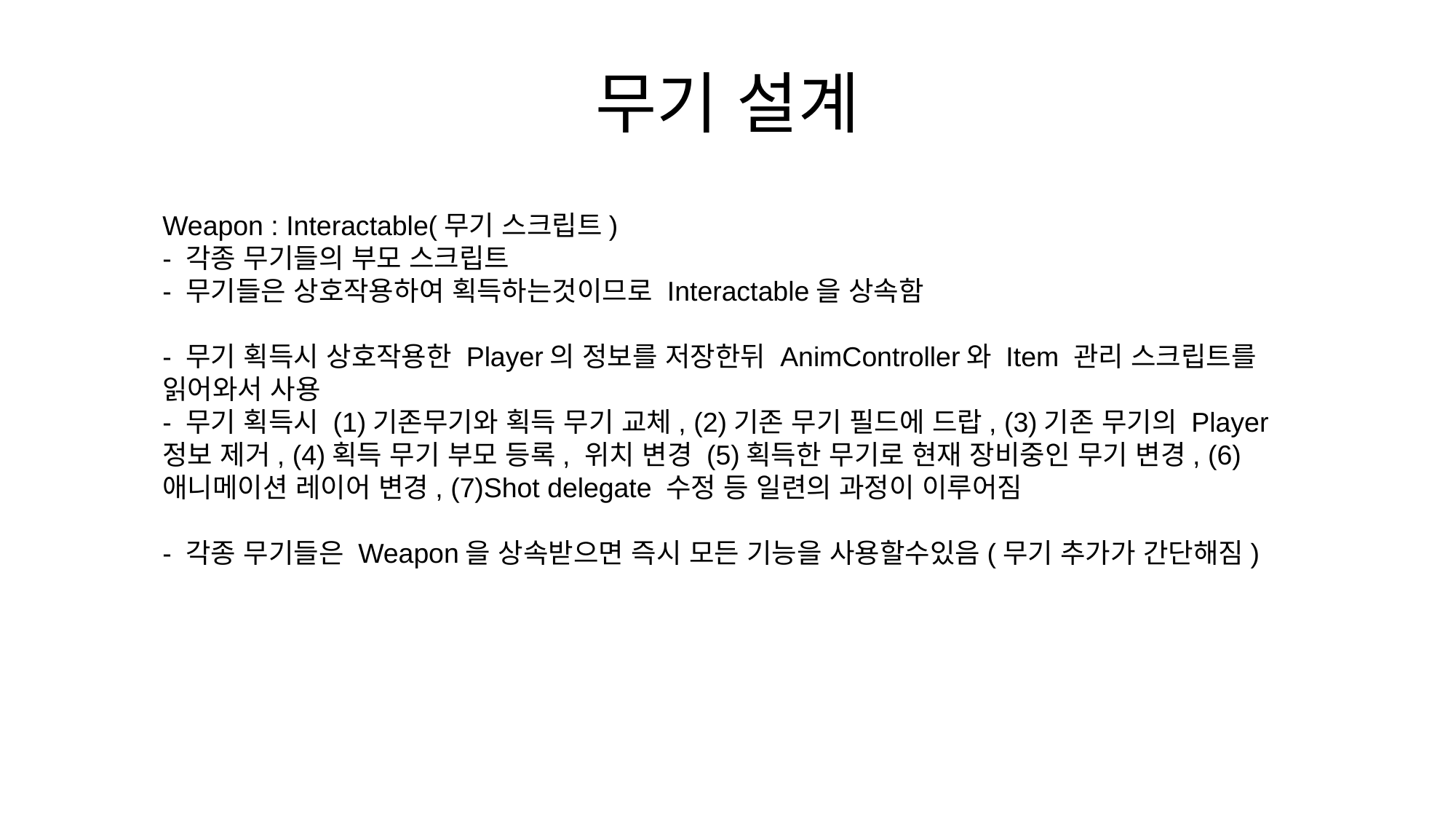

# 무기 설계
Weapon : Interactable(무기 스크립트)
- 각종 무기들의 부모 스크립트
- 무기들은 상호작용하여 획득하는것이므로 Interactable을 상속함

- 무기 획득시 상호작용한 Player의 정보를 저장한뒤 AnimController와 Item 관리 스크립트를 읽어와서 사용
- 무기 획득시 (1)기존무기와 획득 무기 교체, (2)기존 무기 필드에 드랍, (3)기존 무기의 Player 정보 제거, (4)획득 무기 부모 등록, 위치 변경 (5)획득한 무기로 현재 장비중인 무기 변경, (6)애니메이션 레이어 변경, (7)Shot delegate 수정 등 일련의 과정이 이루어짐

- 각종 무기들은 Weapon을 상속받으면 즉시 모든 기능을 사용할수있음(무기 추가가 간단해짐)